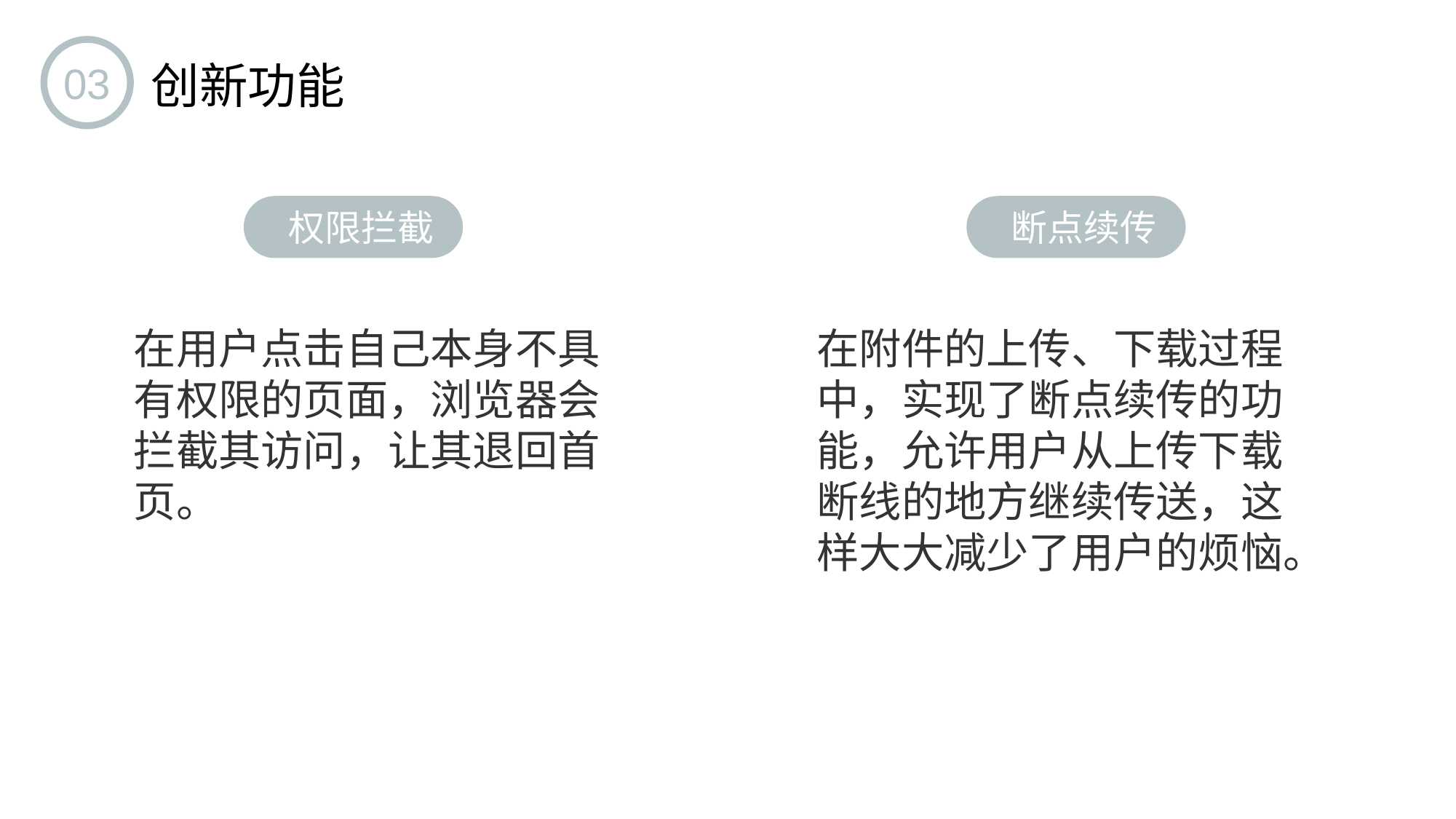

03
创新功能

 权限拦截
 断点续传
在用户点击自己本身不具有权限的页面，浏览器会拦截其访问，让其退回首页。
在附件的上传、下载过程中，实现了断点续传的功能，允许用户从上传下载断线的地方继续传送，这样大大减少了用户的烦恼。